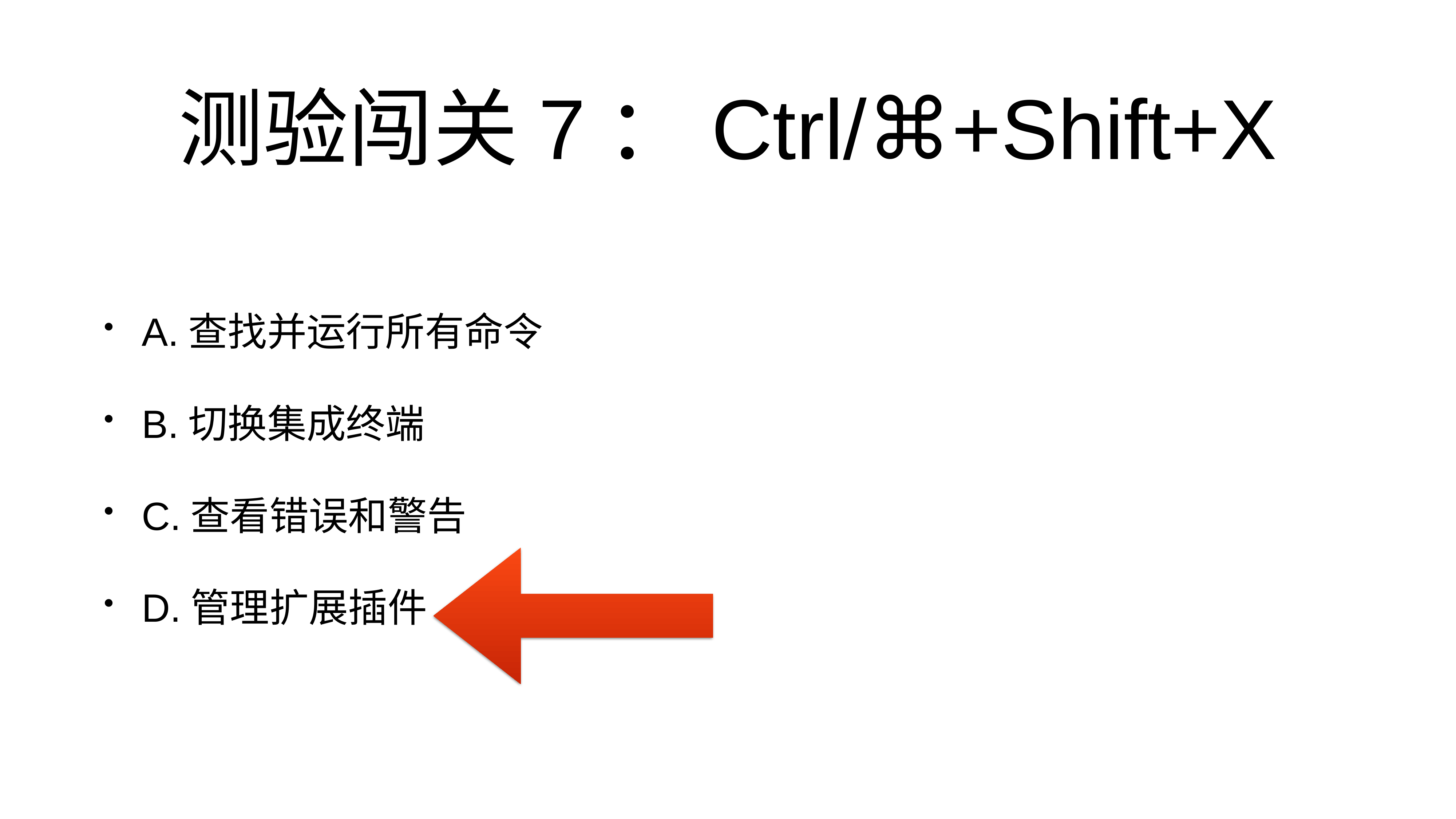

# 测验闯关7：Ctrl/⌘+Shift+X
A.查找并运行所有命令
B.切换集成终端
C.查看错误和警告
D.管理扩展插件